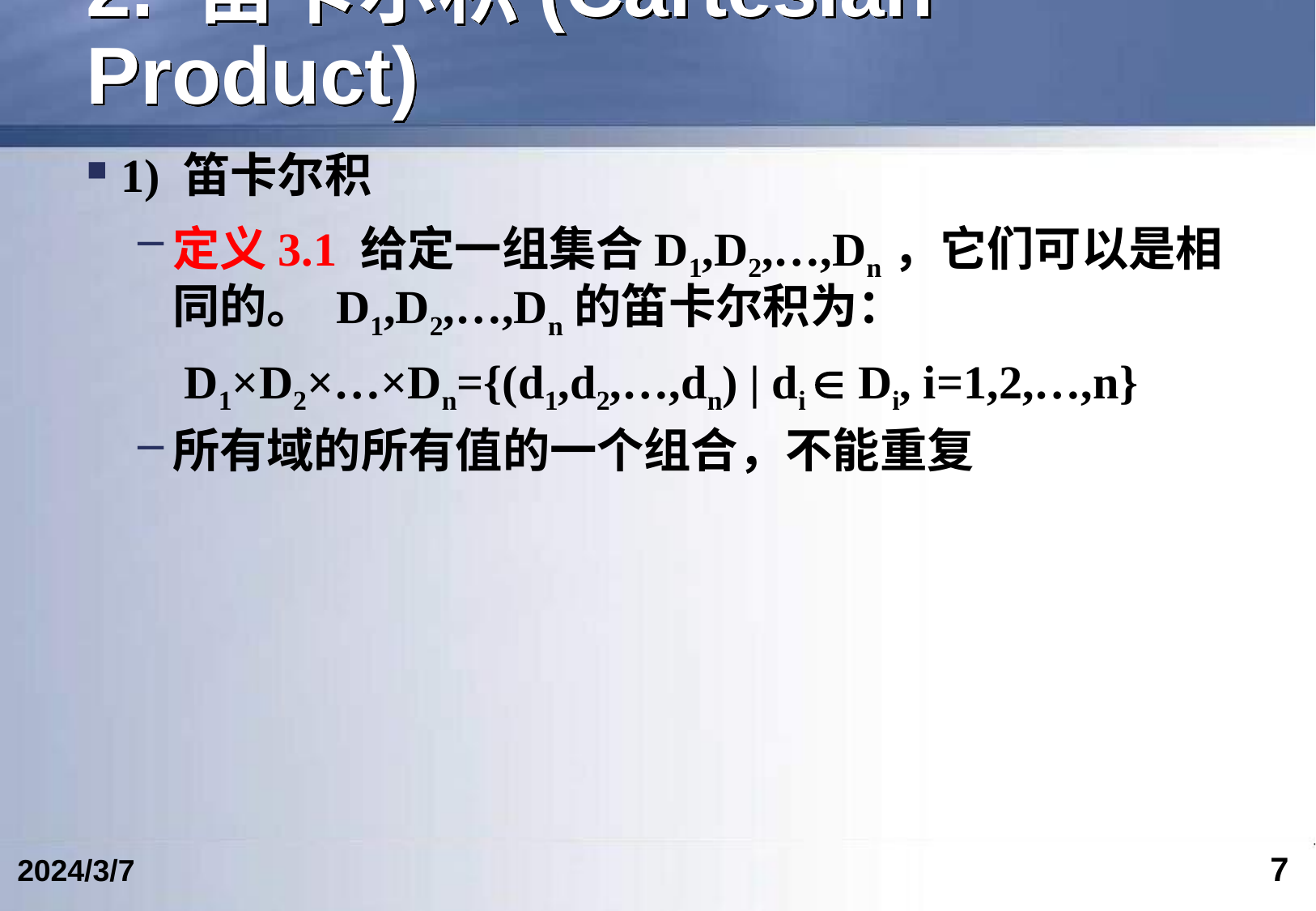

# 2. 笛卡尔积(Cartesian Product)
1) 笛卡尔积
定义3.1 给定一组集合D1,D2,…,Dn，它们可以是相同的。 D1,D2,…,Dn的笛卡尔积为：
	 D1×D2×…×Dn={(d1,d2,…,dn) | di ∈ Di, i=1,2,…,n}
所有域的所有值的一个组合，不能重复
7
2024/3/7